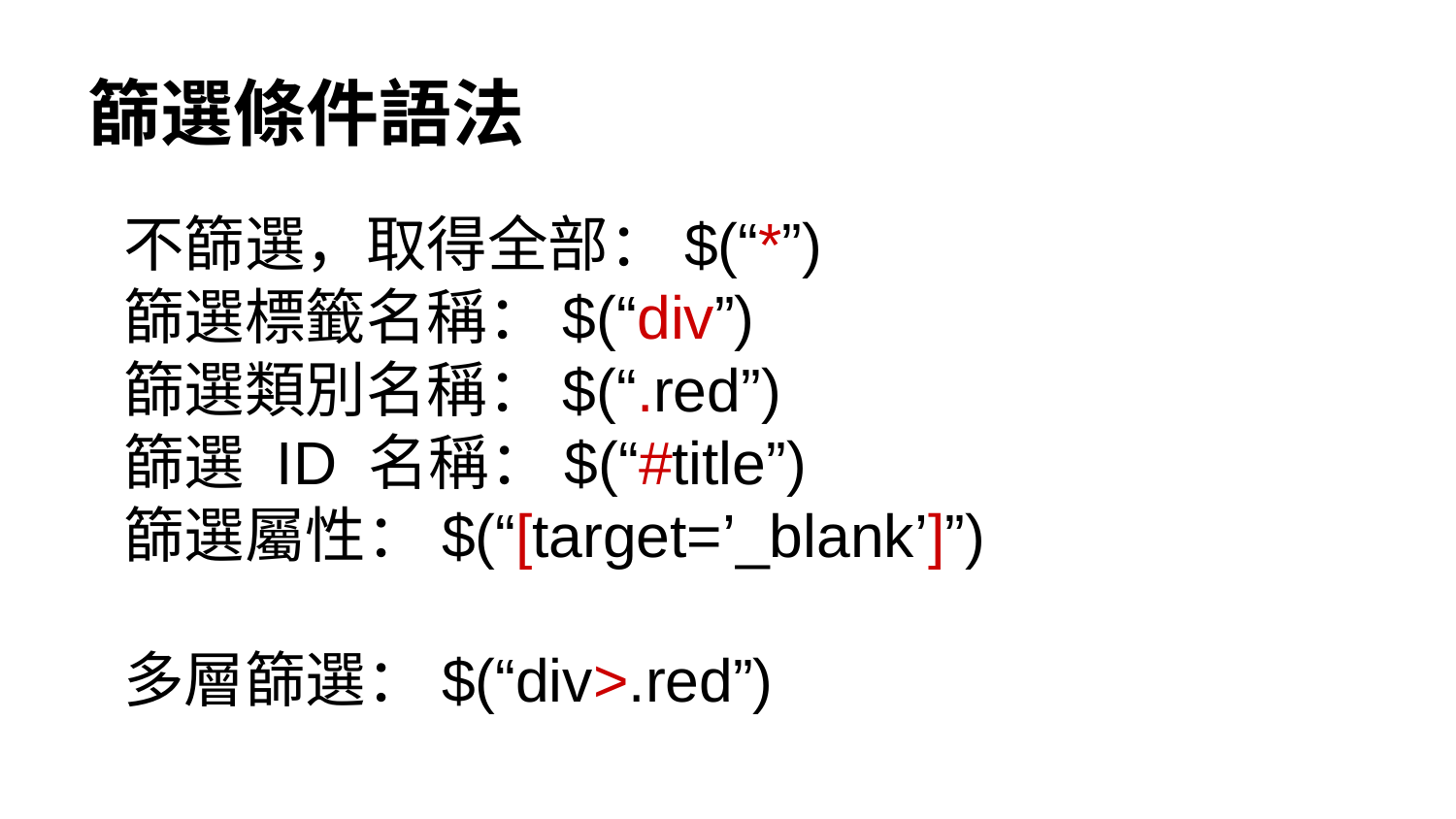

# 篩選條件語法
不篩選，取得全部：$(“*”)
篩選標籤名稱：$(“div”)
篩選類別名稱：$(“.red”)
篩選 ID 名稱：$(“#title”)
篩選屬性：$(“[target=’_blank’]”)
多層篩選：$(“div>.red”)